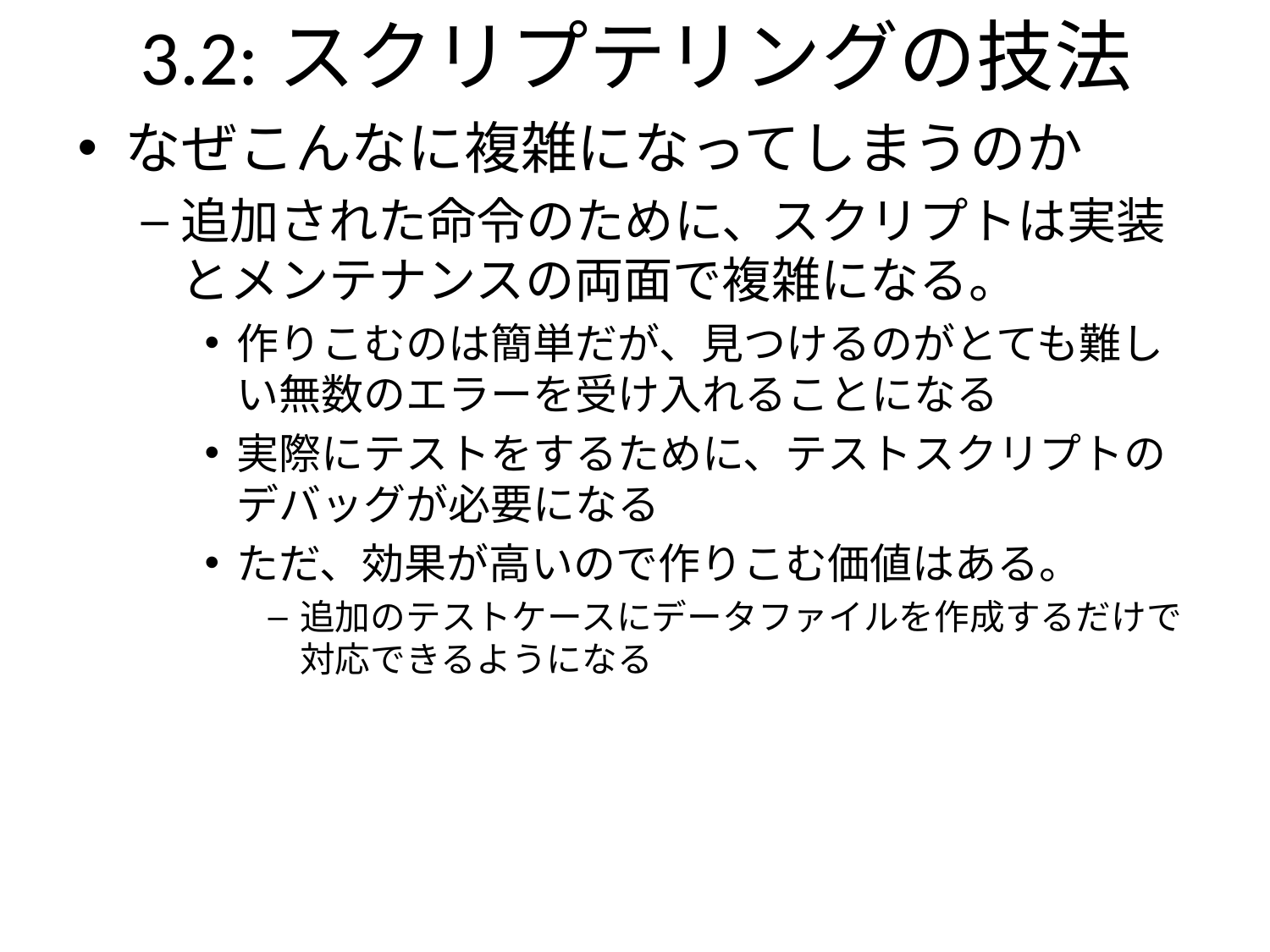

3.2:スクリプテリングの技法
なぜこんなに複雑になってしまうのか
追加された命令のために、スクリプトは実装とメンテナンスの両面で複雑になる。
作りこむのは簡単だが、見つけるのがとても難しい無数のエラーを受け入れることになる
実際にテストをするために、テストスクリプトのデバッグが必要になる
ただ、効果が高いので作りこむ価値はある。
追加のテストケースにデータファイルを作成するだけで対応できるようになる